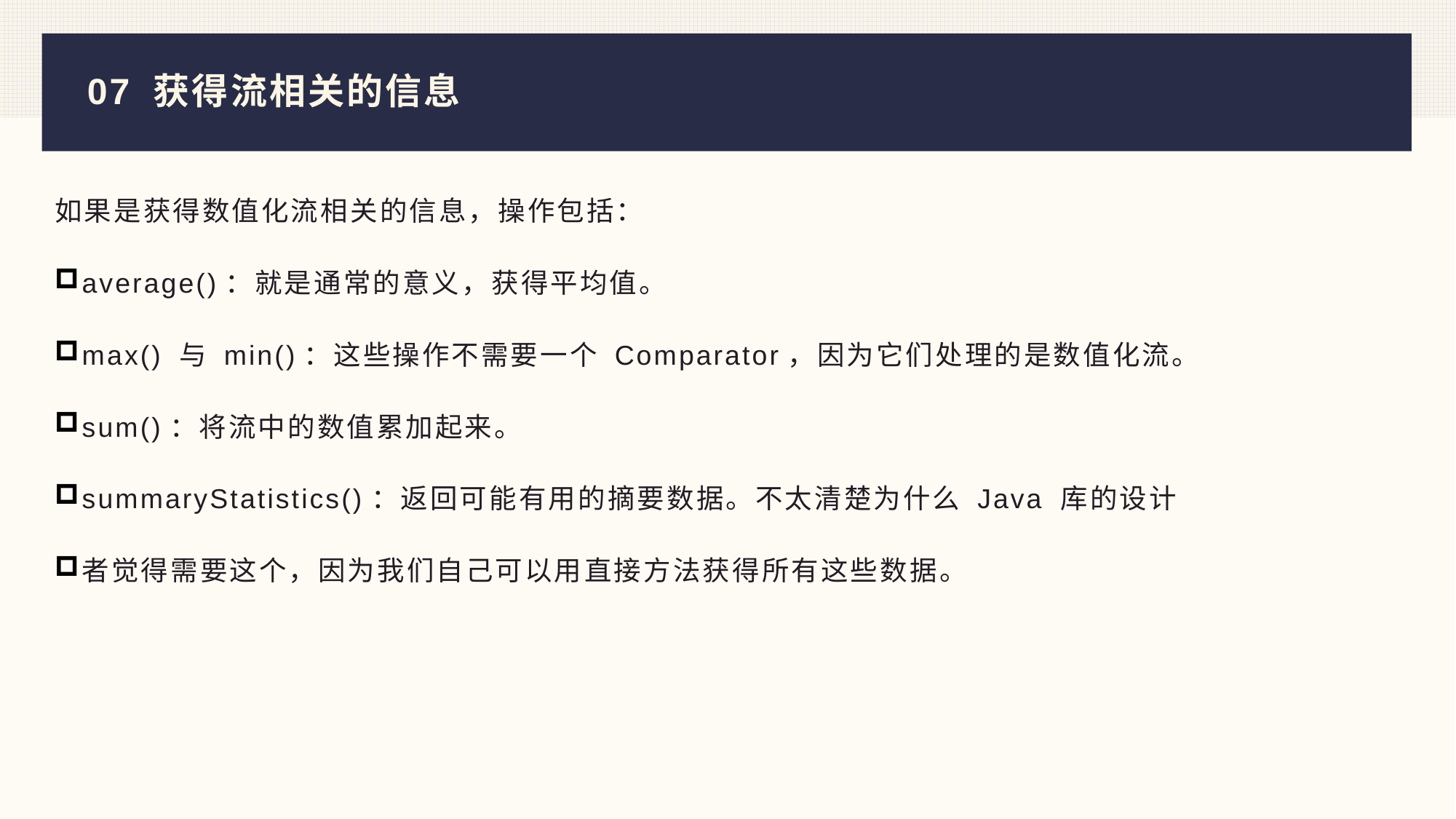

# 07 获得流相关的信息
如果是获得数值化流相关的信息，操作包括：
average()：就是通常的意义，获得平均值。
max() 与 min()：这些操作不需要一个 Comparator，因为它们处理的是数值化流。
sum()：将流中的数值累加起来。
summaryStatistics()：返回可能有用的摘要数据。不太清楚为什么 Java 库的设计
者觉得需要这个，因为我们自己可以用直接方法获得所有这些数据。